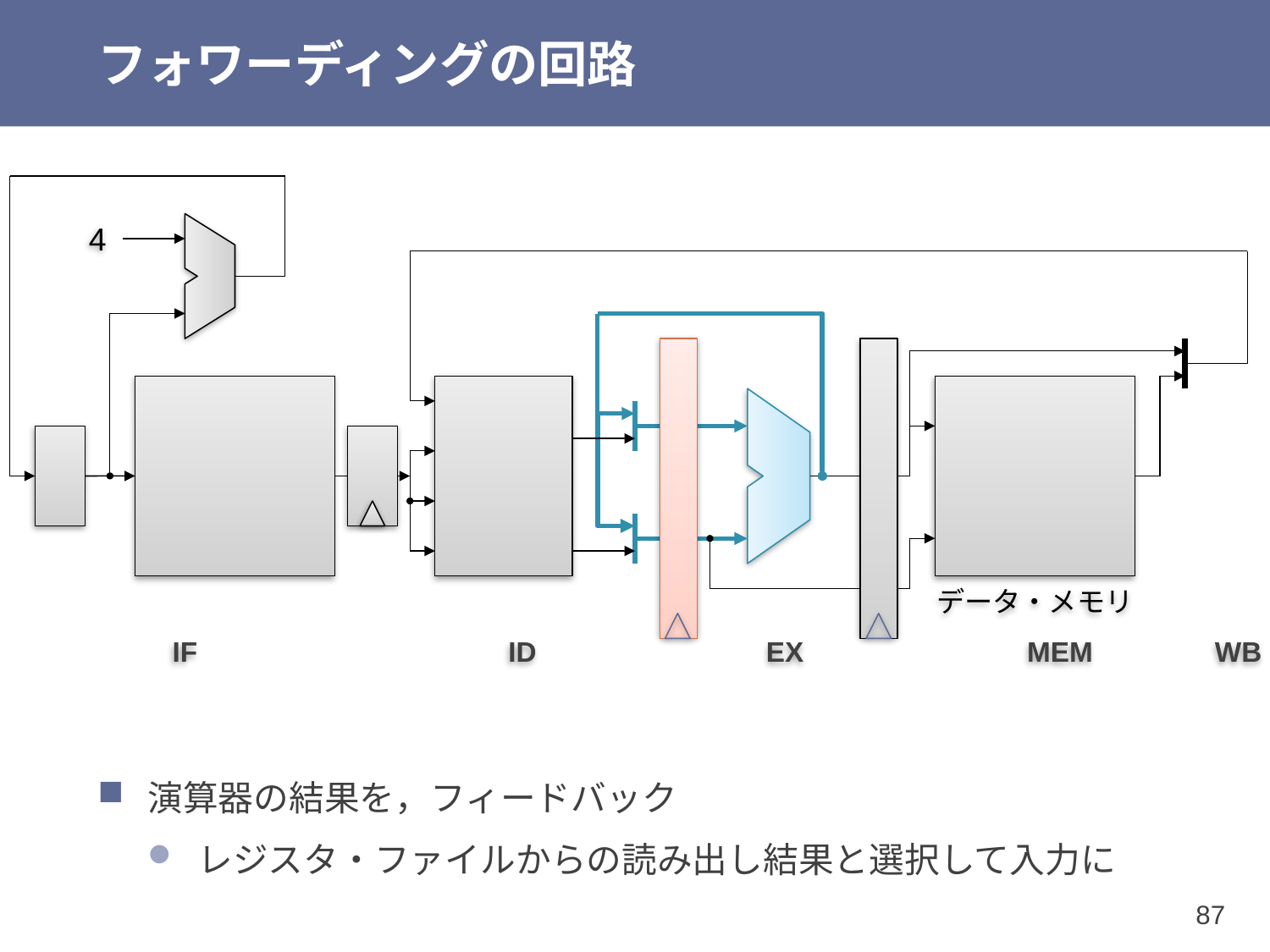

# フォワーディングの回路

4

データ・メモリ

IF
ID
EX
MEM
WB
演算器の結果を，フィードバック
レジスタ・ファイルからの読み出し結果と選択して入力に